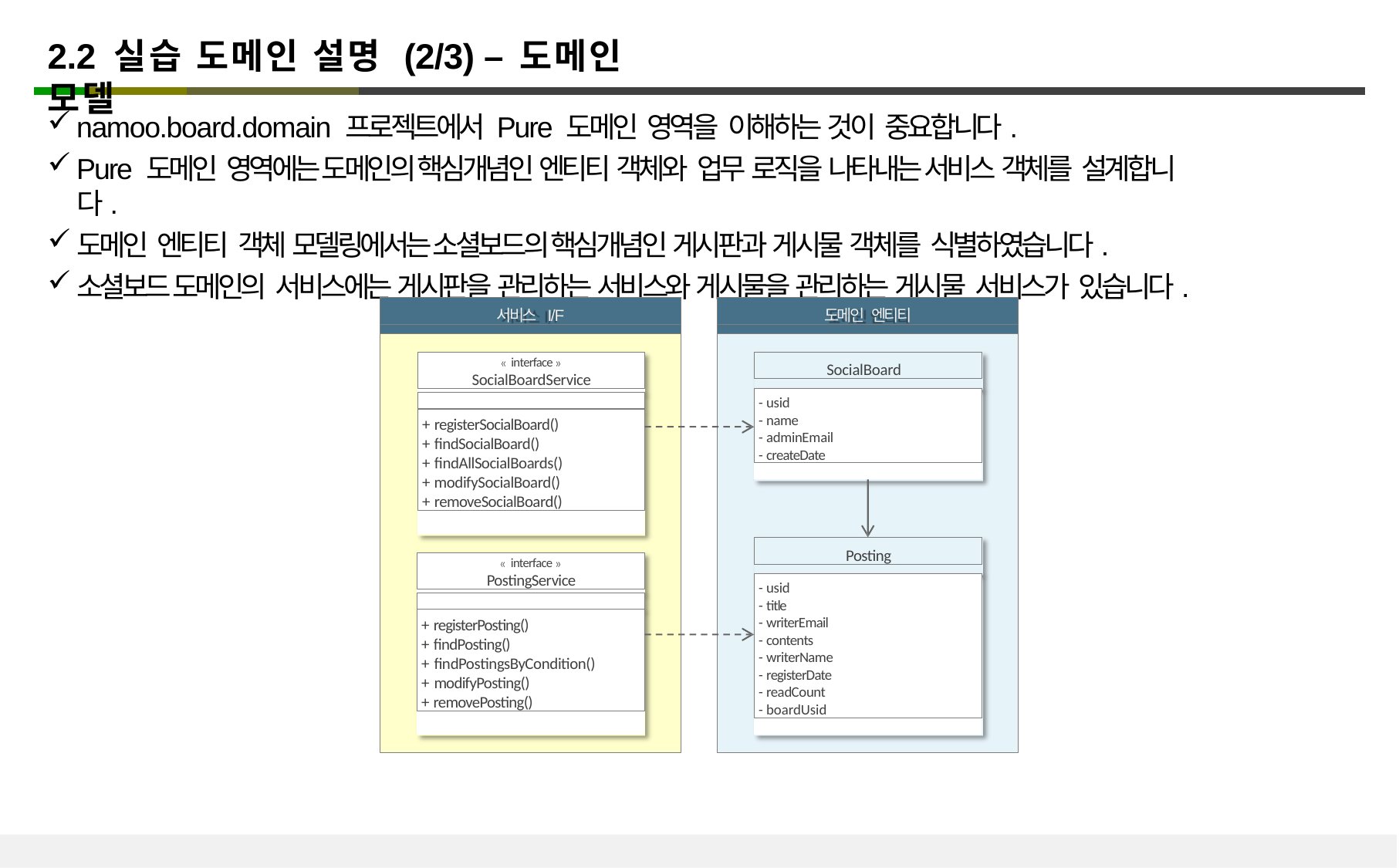

# 2.2 실습 도메인 설명 (2/3) – 도메인 모델
namoo.board.domain 프로젝트에서 Pure 도메인 영역을  이해하는 것이 중요합니다.
Pure 도메인 영역에는 도메인의 핵심개념인 엔티티  객체와  업무 로직을  나타내는 서비스  객체를 설계합니다.
도메인 엔티티  객체 모델링에서는 소셜보드의 핵심개념인 게시판과  게시물  객체를 식별하였습니다.
소셜보드 도메인의 서비스에는 게시판을  관리하는 서비스와 게시물을 관리하는 게시물  서비스가 있습니다.

서비스  I/F

도메인  엔티티

SocialBoard

interface
SocialBoardService

- usid
- name
- adminEmail
- createDate

+ registerSocialBoard()
+ findSocialBoard()
+ findAllSocialBoards()
+ modifySocialBoard()
+ removeSocialBoard()

Posting

interface
PostingService

- usid
- title
- writerEmail
- contents
- writerName
- registerDate
- readCount
- boardUsid

+ registerPosting()
+ findPosting()
+ findPostingsByCondition()
+ modifyPosting()
+ removePosting()